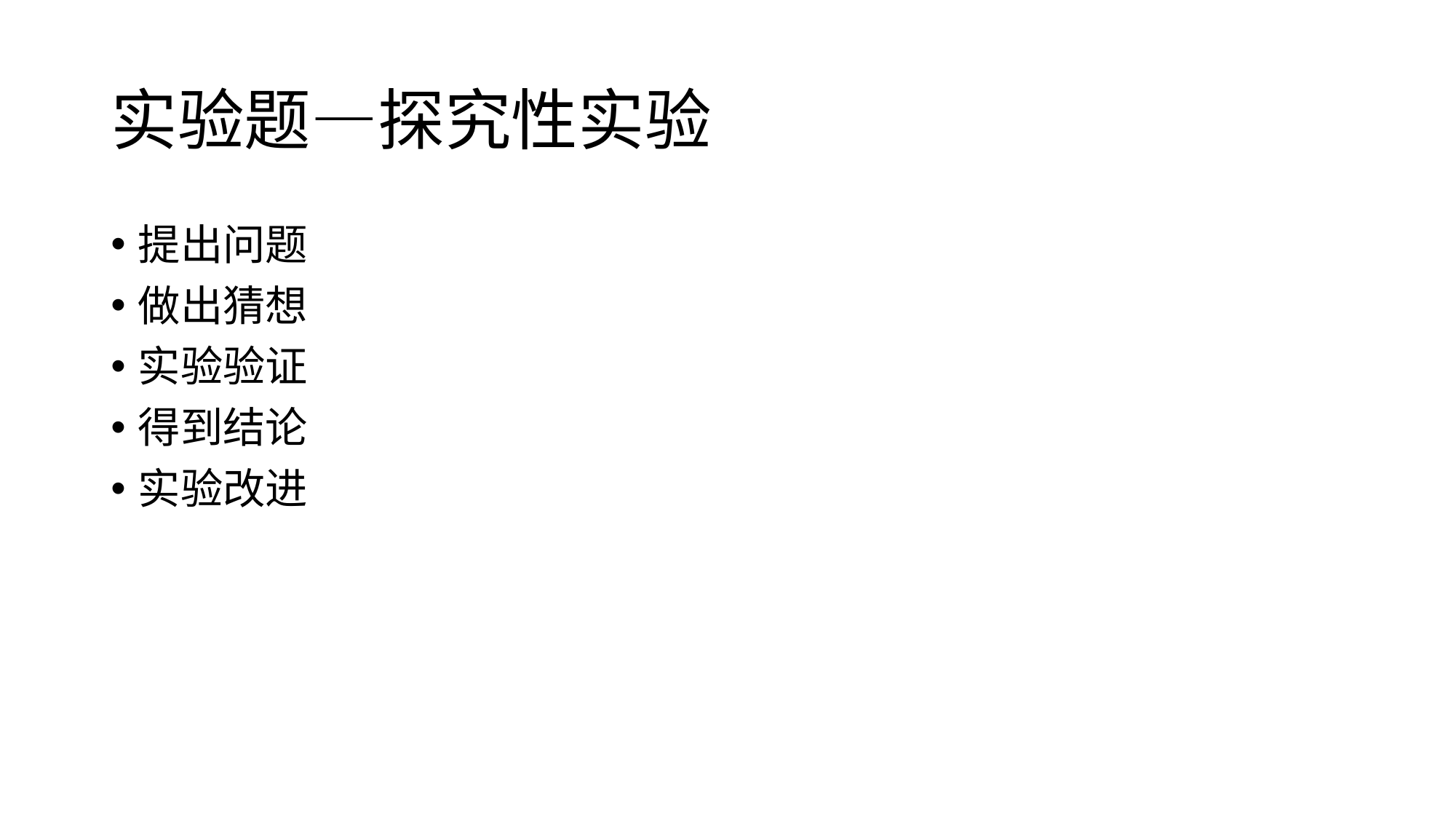

# 实验题—探究性实验
提出问题
做出猜想
实验验证
得到结论
实验改进